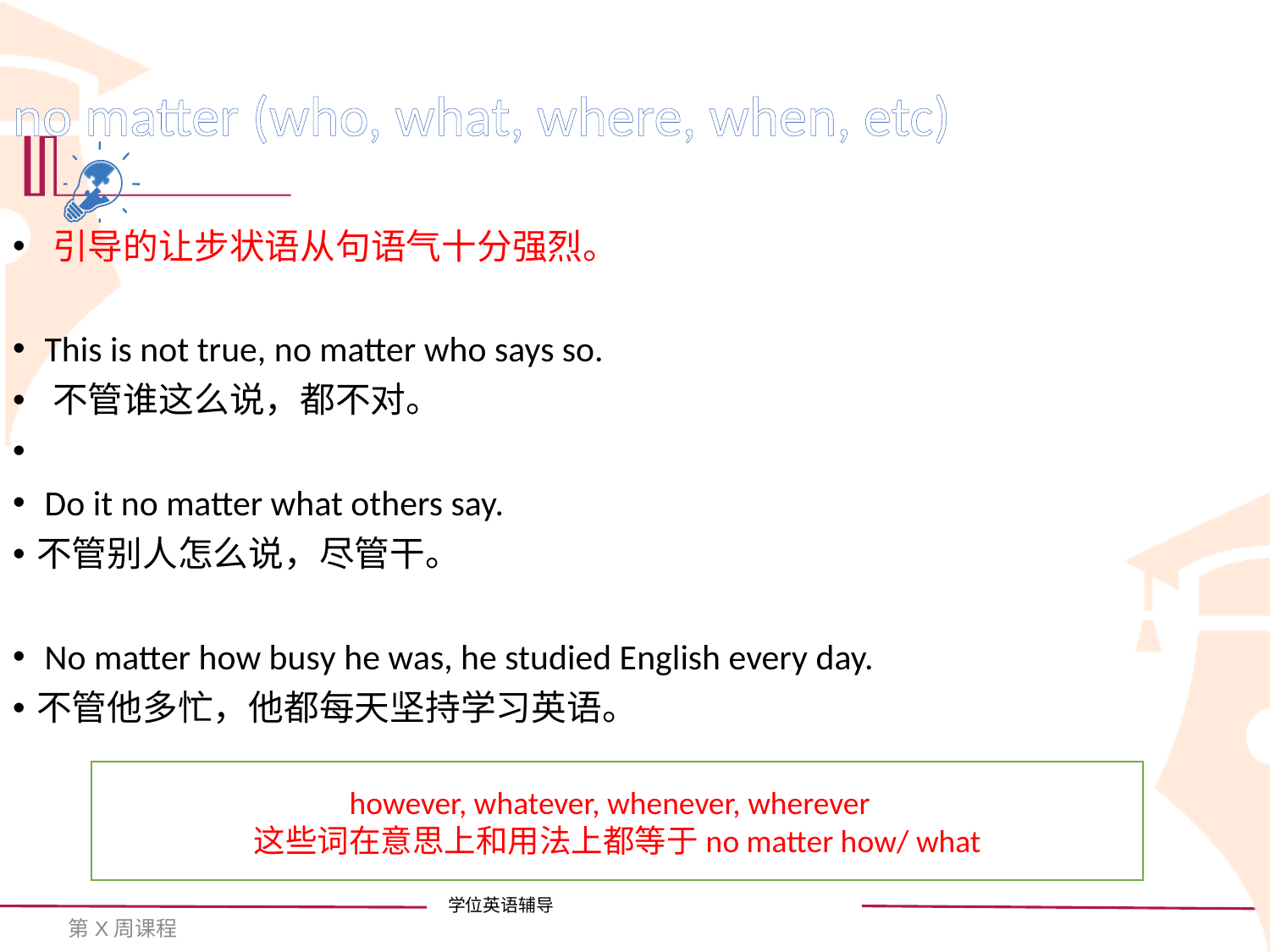

no matter (who, what, where, when, etc)

 引导的让步状语从句语气十分强烈。

 This is not true, no matter who says so.
 不管谁这么说，都不对。

 Do it no matter what others say.
不管别人怎么说，尽管干。

 No matter how busy he was, he studied English every day.
不管他多忙，他都每天坚持学习英语。
however, whatever, whenever, wherever
 这些词在意思上和用法上都等于no matter how/ what